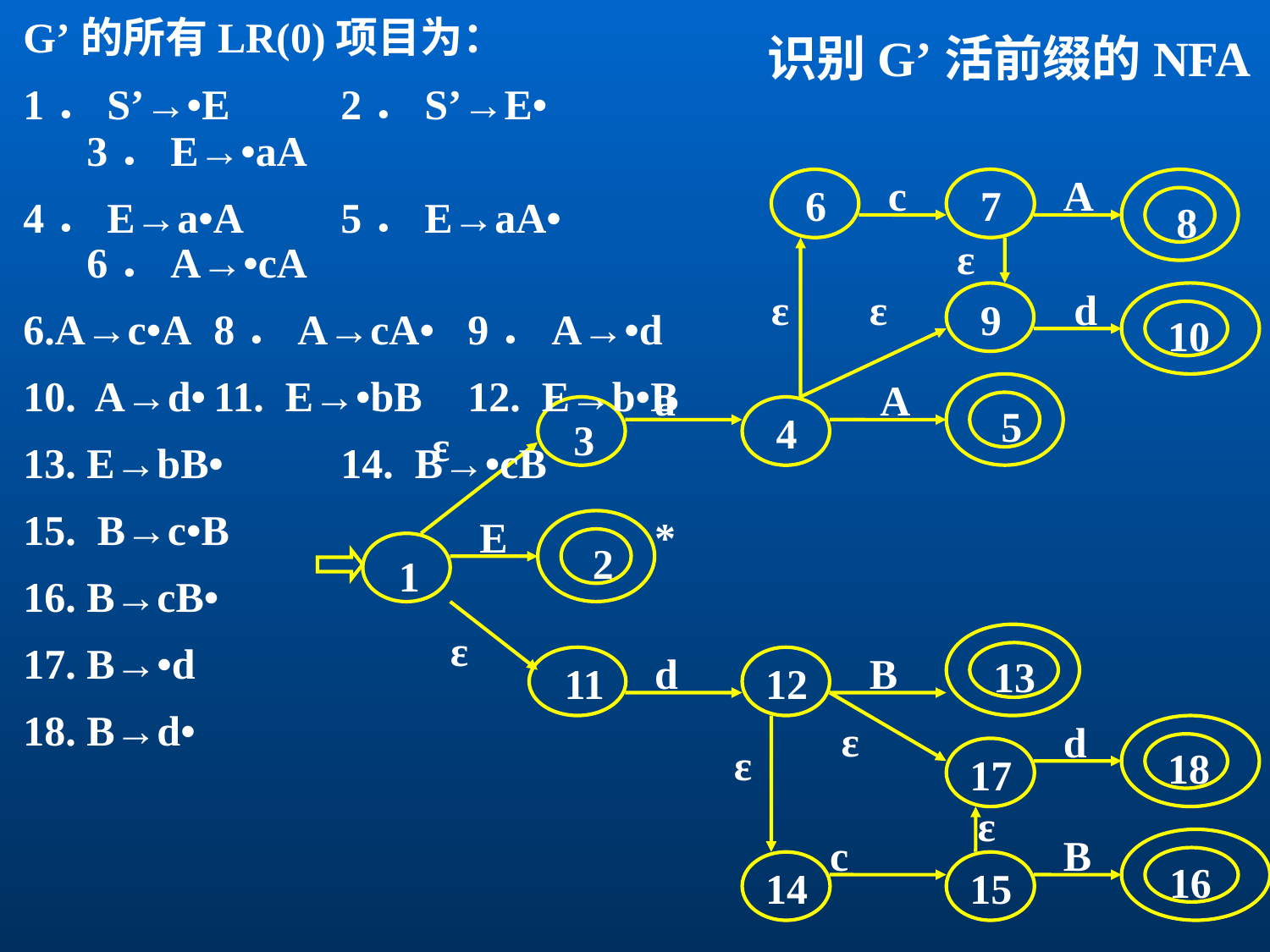

G’的所有LR(0)项目为：
1．S’→•E	2．S’→E• 	3．E→•aA
4．E→a•A 	5．E→aA•	6．A→•cA
6.A→c•A	8．A→cA•	9．A→•d
10.  A→d•	11.  E→•bB	12.  E→b•B
E→bB•	14.  B→•cB
15.  B→c•B
B→cB•
B→•d
B→d•

识别G’活前缀的NFA
  6
c
  7
A

  8

 ε

ε
 ε
  9
 d

 10

a
  A

  5
 3
  4
 ε

E

*
  2
 1

ε

 13
  11
d
 12
 B

ε

d

 18
  ε
 17

ε

c
B

 16
 14
 15